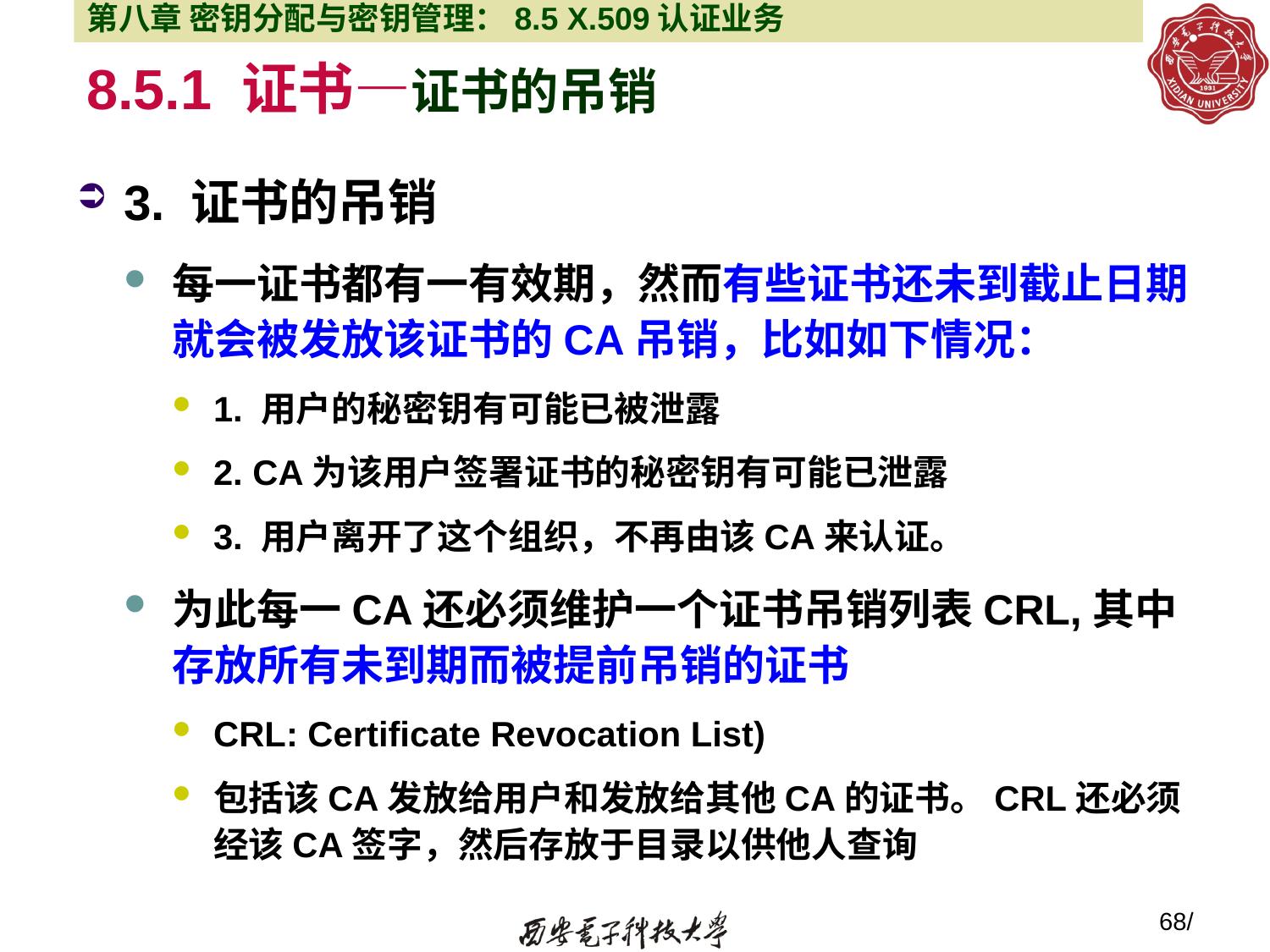

第八章 密钥分配与密钥管理：8.5 X.509认证业务
# 8.5.1 证书—证书的吊销
3. 证书的吊销
每一证书都有一有效期，然而有些证书还未到截止日期就会被发放该证书的CA吊销，比如如下情况：
1. 用户的秘密钥有可能已被泄露
2. CA为该用户签署证书的秘密钥有可能已泄露
3. 用户离开了这个组织，不再由该CA来认证。
为此每一CA还必须维护一个证书吊销列表CRL,其中存放所有未到期而被提前吊销的证书
CRL: Certificate Revocation List)
包括该CA发放给用户和发放给其他CA的证书。CRL还必须经该CA签字，然后存放于目录以供他人查询
68/